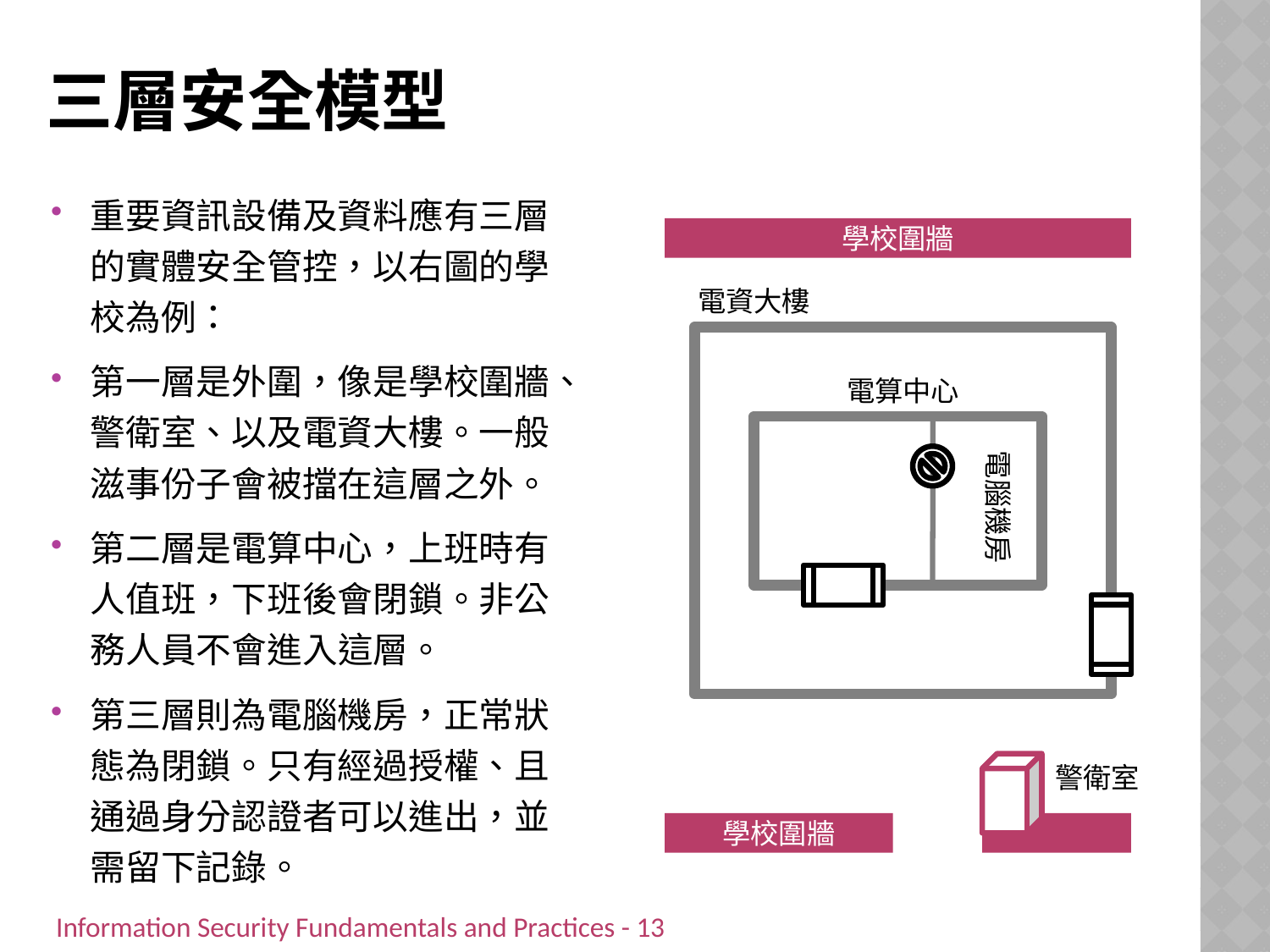

# 三層安全模型
重要資訊設備及資料應有三層的實體安全管控，以右圖的學校為例：
第一層是外圍，像是學校圍牆、警衛室、以及電資大樓。一般滋事份子會被擋在這層之外。
第二層是電算中心，上班時有人值班，下班後會閉鎖。非公務人員不會進入這層。
第三層則為電腦機房，正常狀態為閉鎖。只有經過授權、且通過身分認證者可以進出，並需留下記錄。
學校圍牆
電資大樓

電算中心

電腦機房

警衛室
學校圍牆